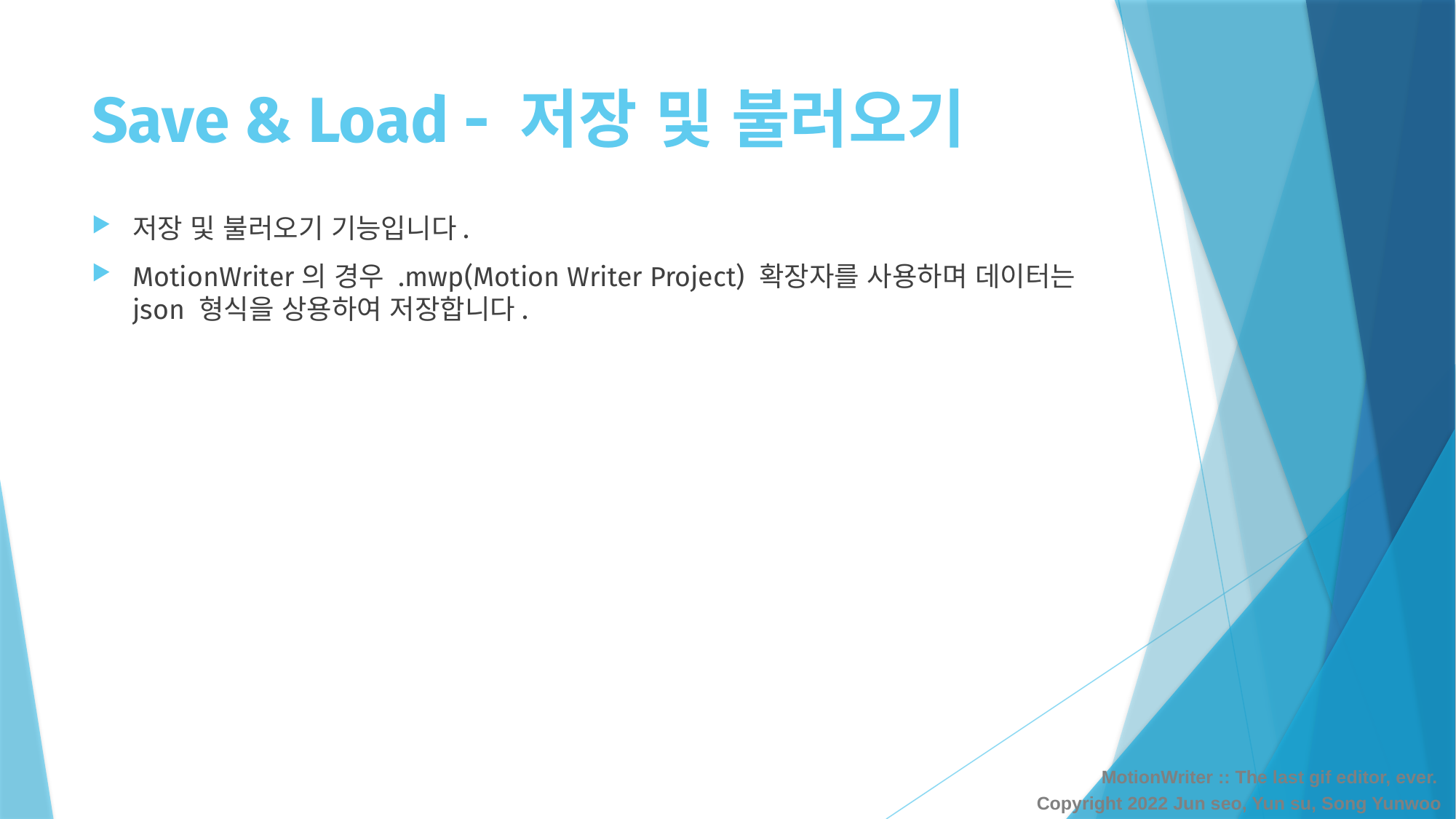

# Save & Load - 저장 및 불러오기
저장 및 불러오기 기능입니다.
MotionWriter의 경우 .mwp(Motion Writer Project) 확장자를 사용하며 데이터는 json 형식을 상용하여 저장합니다.